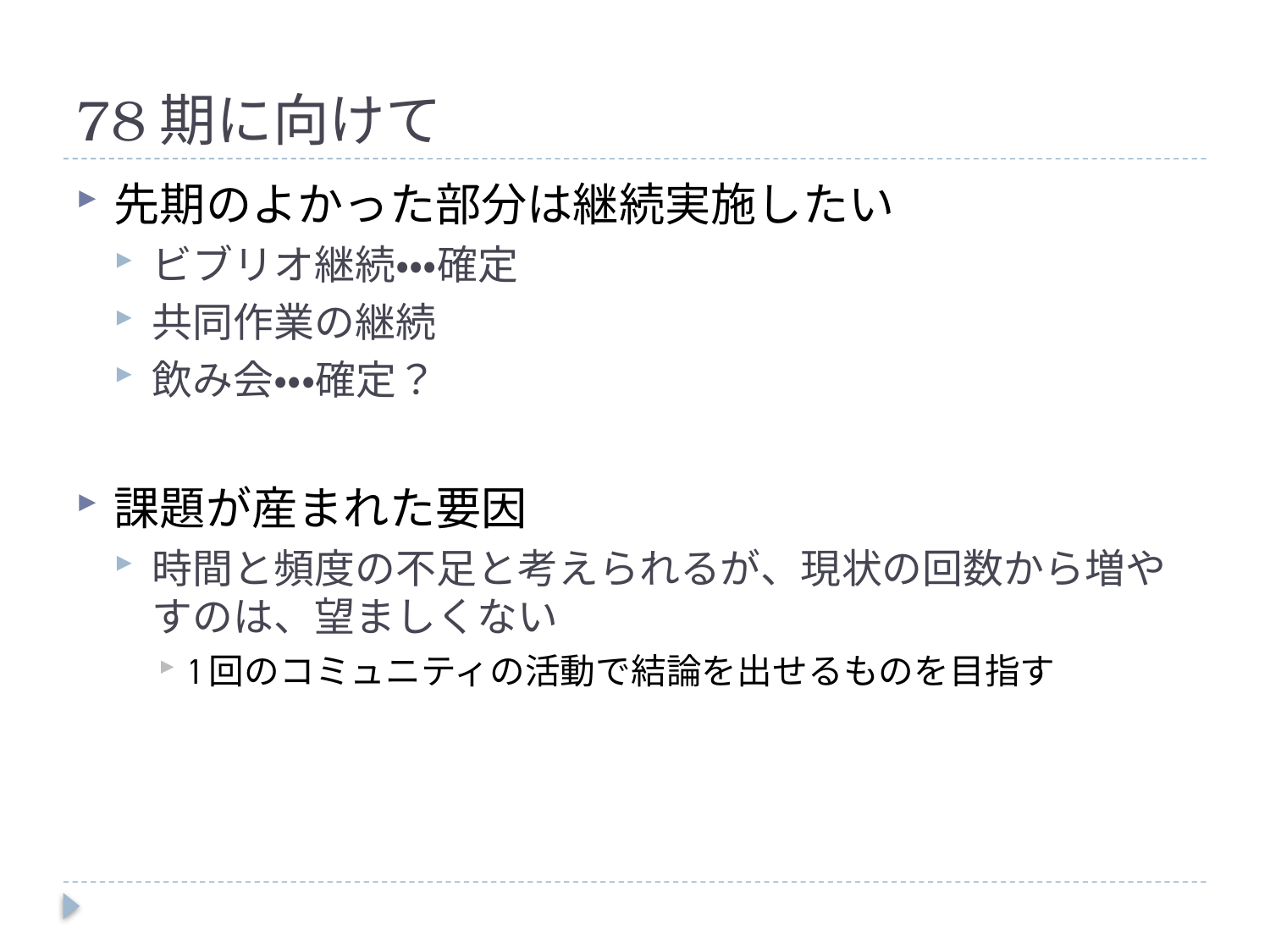

# 78期に向けて
先期のよかった部分は継続実施したい
ビブリオ継続・・・確定
共同作業の継続
飲み会・・・確定？

課題が産まれた要因
時間と頻度の不足と考えられるが、現状の回数から増やすのは、望ましくない
1回のコミュニティの活動で結論を出せるものを目指す